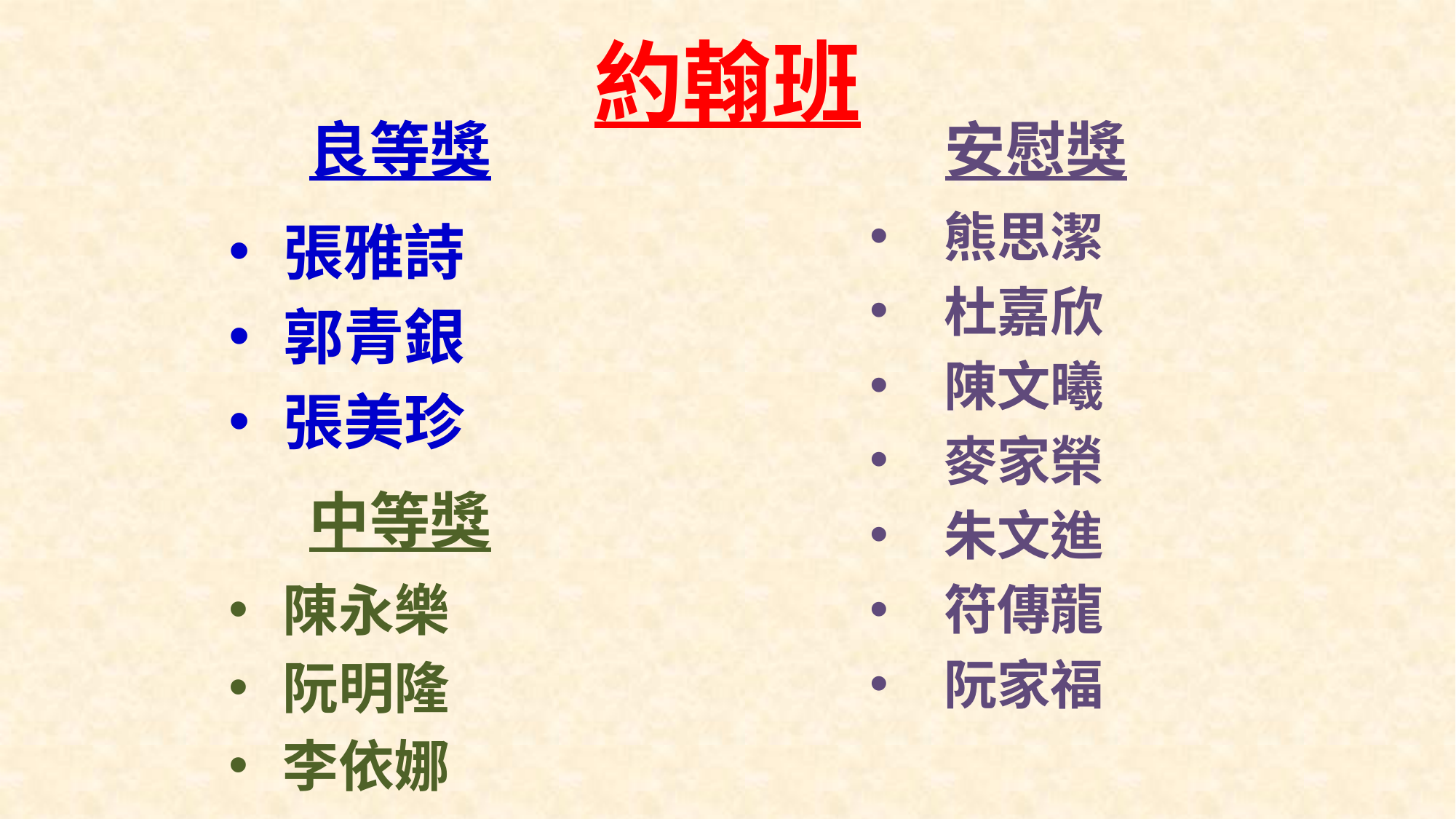

# 約翰班
良等獎
安慰獎
熊思潔
杜嘉欣
陳文曦
麥家榮
朱文進
符傳龍
阮家福
張雅詩
郭青銀
張美珍
中等獎
陳永樂
阮明隆
李依娜